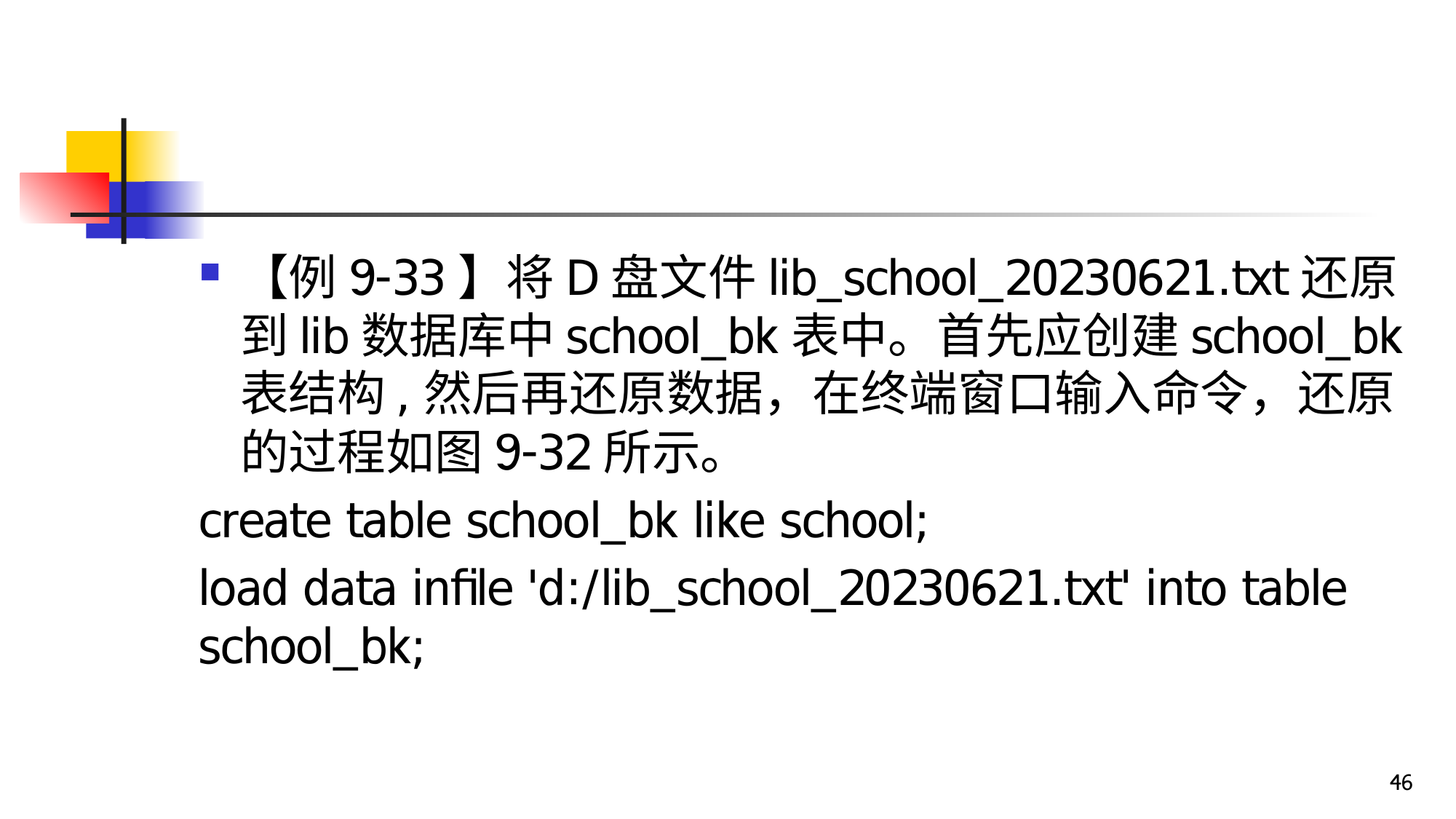

#
【例9-33】将D盘文件lib_school_20230621.txt还原到lib数据库中school_bk表中。首先应创建school_bk表结构,然后再还原数据，在终端窗口输入命令，还原的过程如图9-32所示。
create table school_bk like school;
load data infile 'd:/lib_school_20230621.txt' into table school_bk;

46